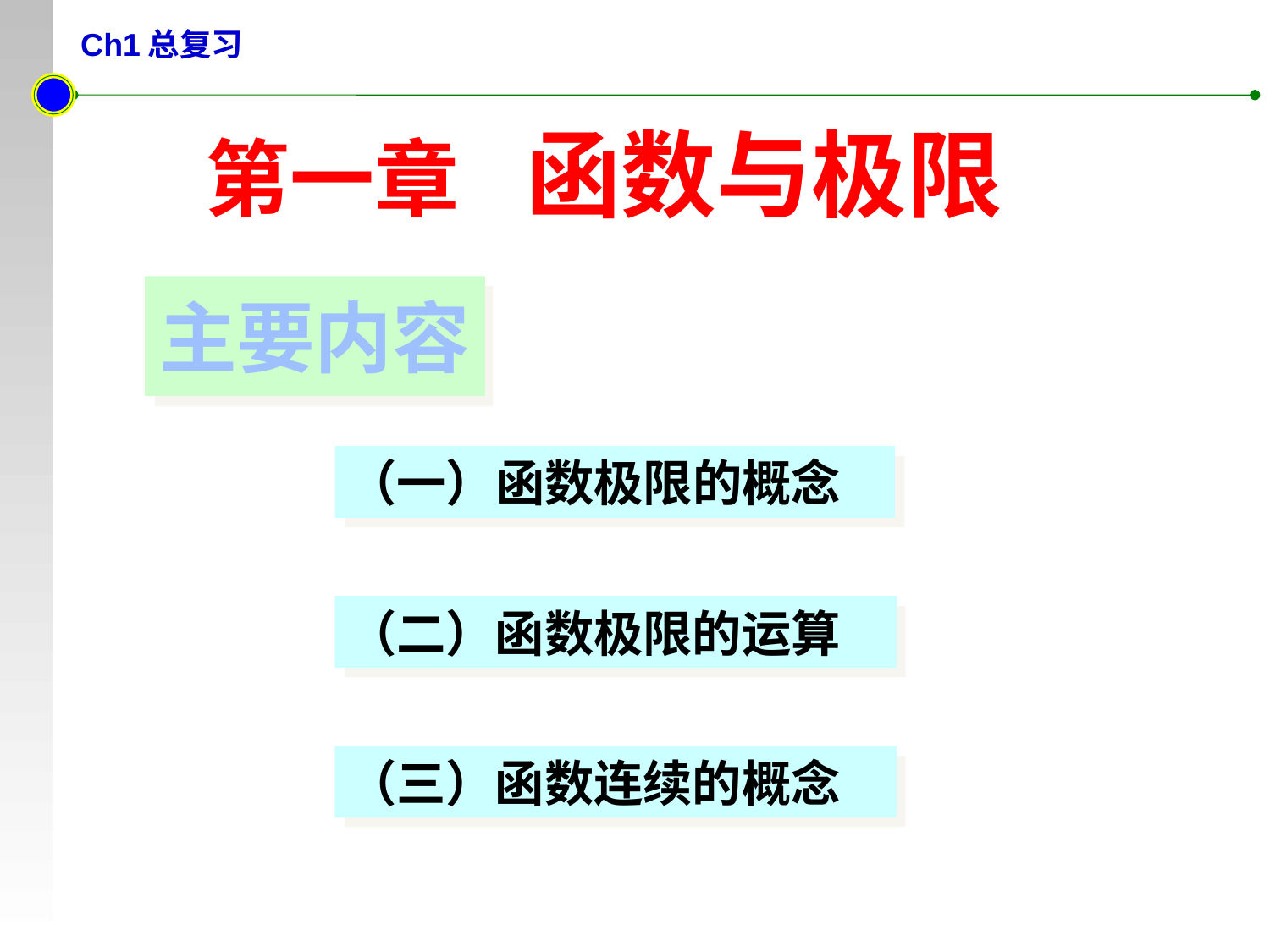

Ch1总复习
函数与极限
第一章
主要内容
（一）函数极限的概念
（二）函数极限的运算
（三）函数连续的概念